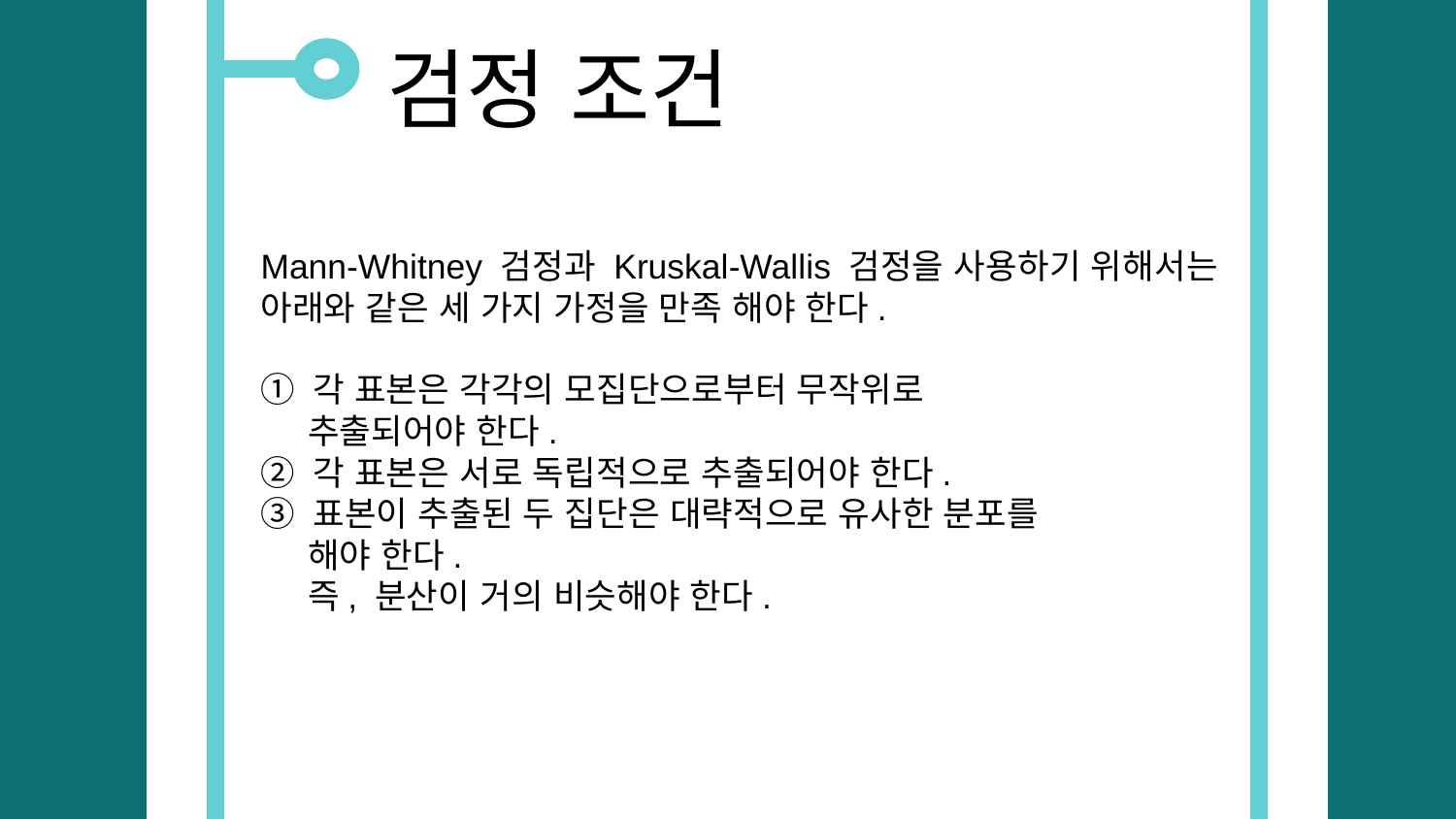

검정 조건
#

Mann-Whitney 검정과 Kruskal-Wallis 검정을 사용하기 위해서는 아래와 같은 세 가지 가정을 만족 해야 한다.

① 각 표본은 각각의 모집단으로부터 무작위로
    추출되어야 한다.
② 각 표본은 서로 독립적으로 추출되어야 한다.
③ 표본이 추출된 두 집단은 대략적으로 유사한 분포를
    해야 한다.
    즉, 분산이 거의 비슷해야 한다.